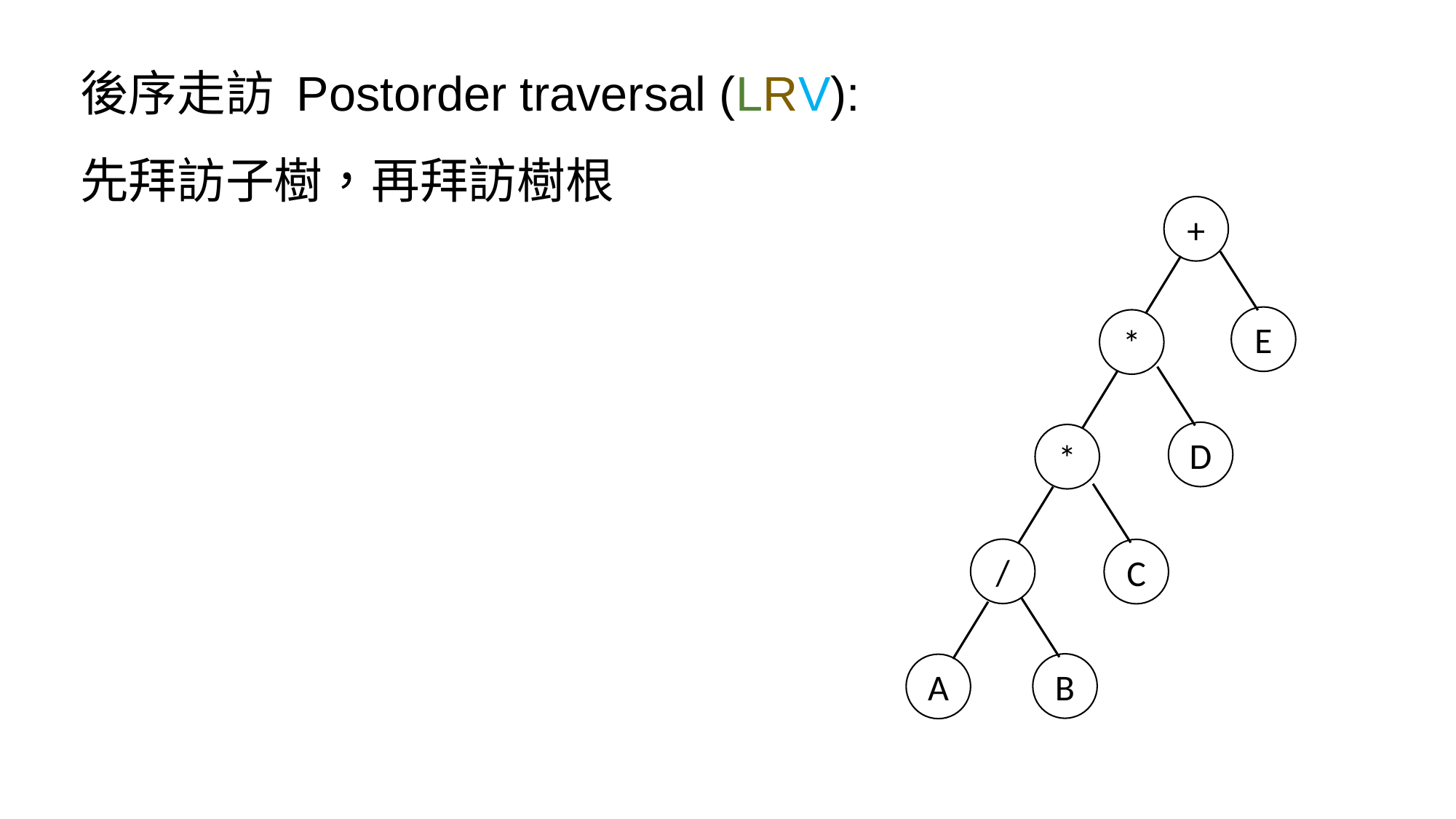

後序走訪 Postorder traversal (LRV):
先拜訪子樹，再拜訪樹根
+
E
*
D
*
/
C
B
A